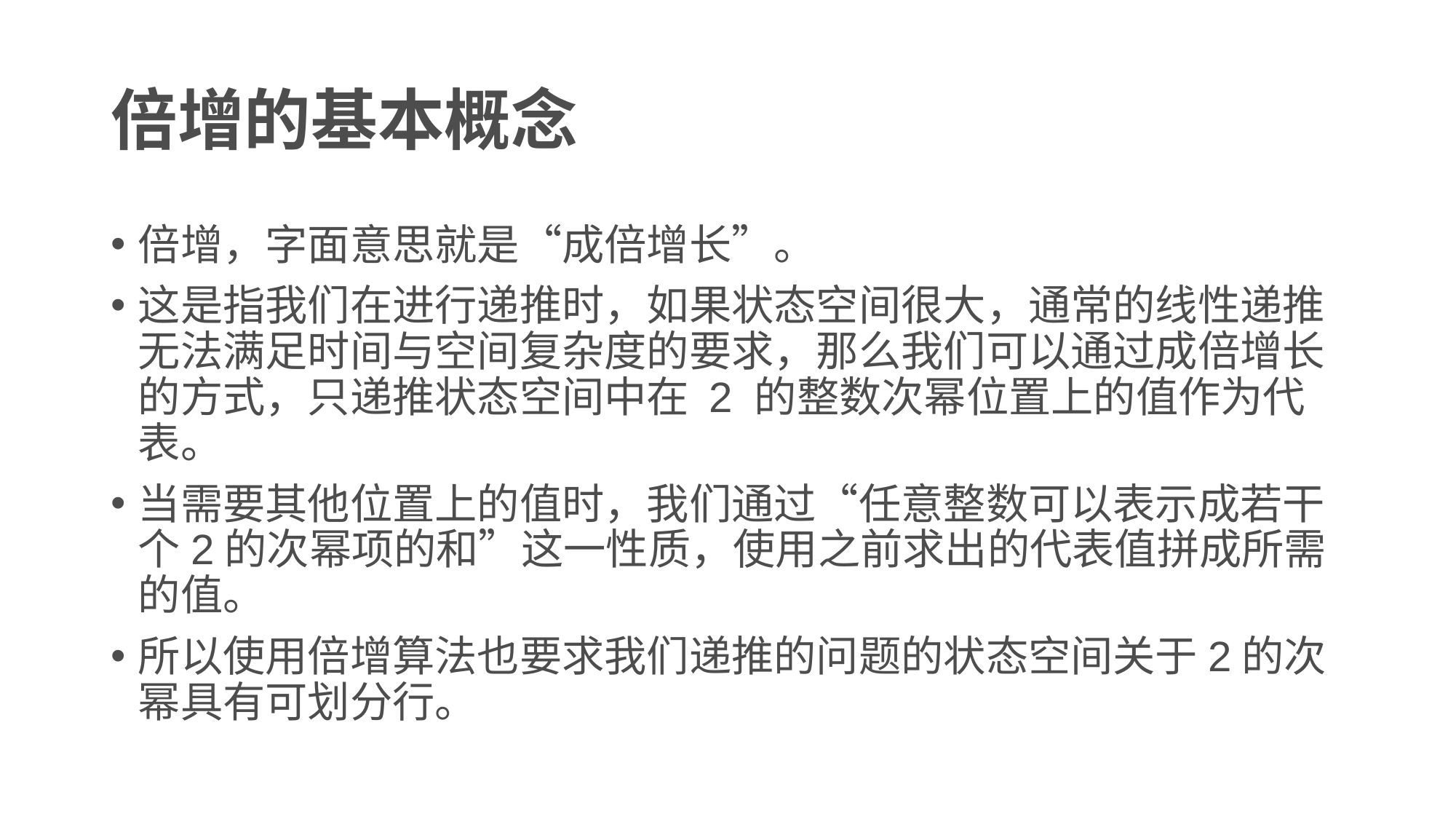

# 倍增的基本概念
倍增，字面意思就是“成倍增长”。
这是指我们在进行递推时，如果状态空间很大，通常的线性递推无法满足时间与空间复杂度的要求，那么我们可以通过成倍增长的方式，只递推状态空间中在 2 的整数次幂位置上的值作为代表。
当需要其他位置上的值时，我们通过“任意整数可以表示成若干个2的次幂项的和”这一性质，使用之前求出的代表值拼成所需的值。
所以使用倍增算法也要求我们递推的问题的状态空间关于2的次幂具有可划分行。